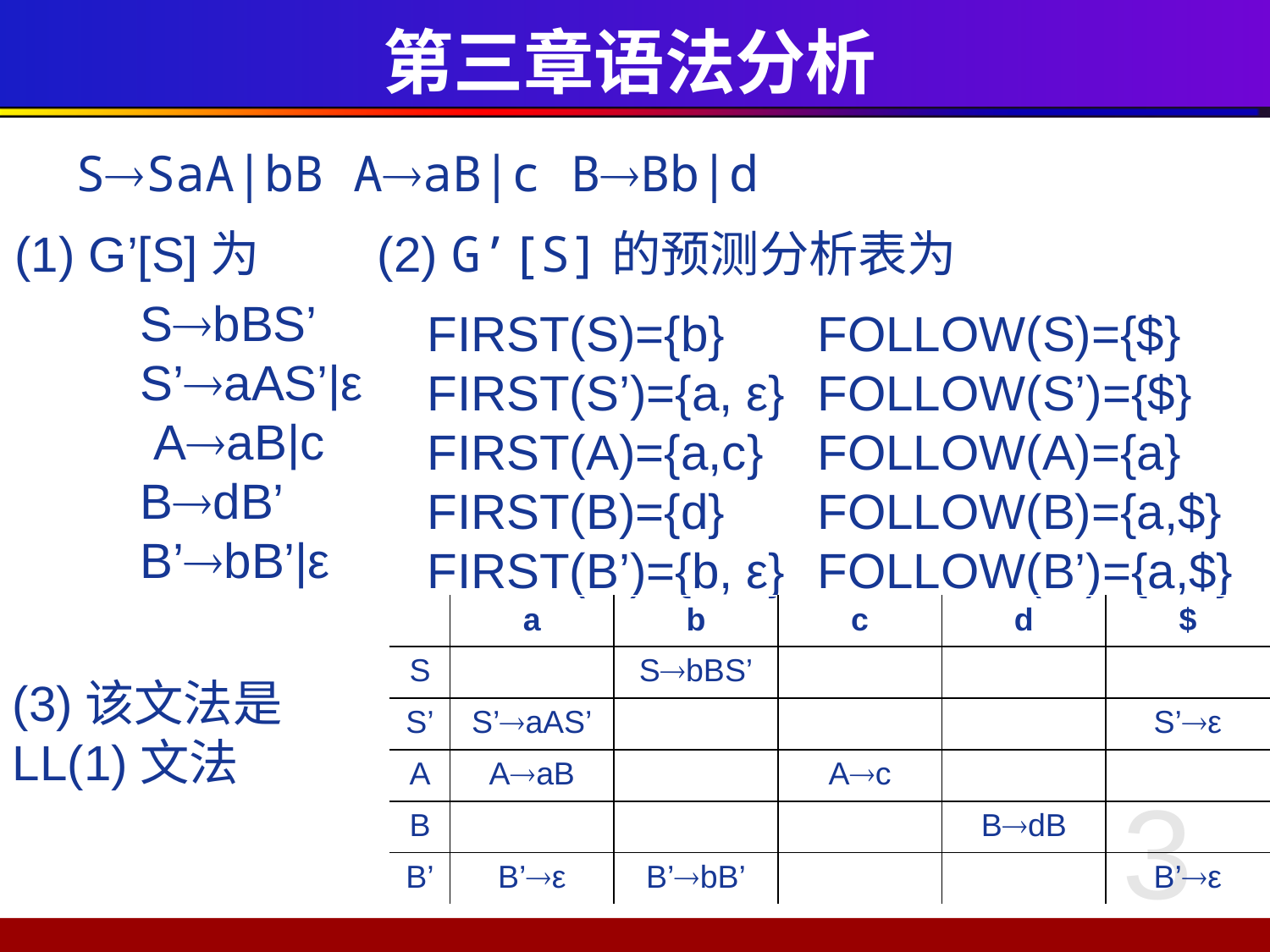

# 第三章语法分析
S→SaA|bB A→aB|c B→Bb|d

(1) G’[S]为
(2) G’[S]的预测分析表为
S→bBS’
S’→aAS’|ε
 A→aB|c
B→dB’
B’→bB’|ε
FIRST(S)={b}
FIRST(S’)={a, ε}
FIRST(A)={a,c}
FIRST(B)={d}
FIRST(B’)={b, ε}
FOLLOW(S)={$}
FOLLOW(S’)={$}
FOLLOW(A)={a}
FOLLOW(B)={a,$}
FOLLOW(B’)={a,$}
|  | a | b | c | d | $ |
| --- | --- | --- | --- | --- | --- |
| S |  | S→bBS’ |  |  |  |
| S’ | S’→aAS’ |  |  |  | S’→ε |
| A | A→aB |  | A→c |  |  |
| B |  |  |  | B→dB |  |
| B’ | B’→ε | B’→bB’ |  |  | B’→ε |
(3)该文法是LL(1)文法